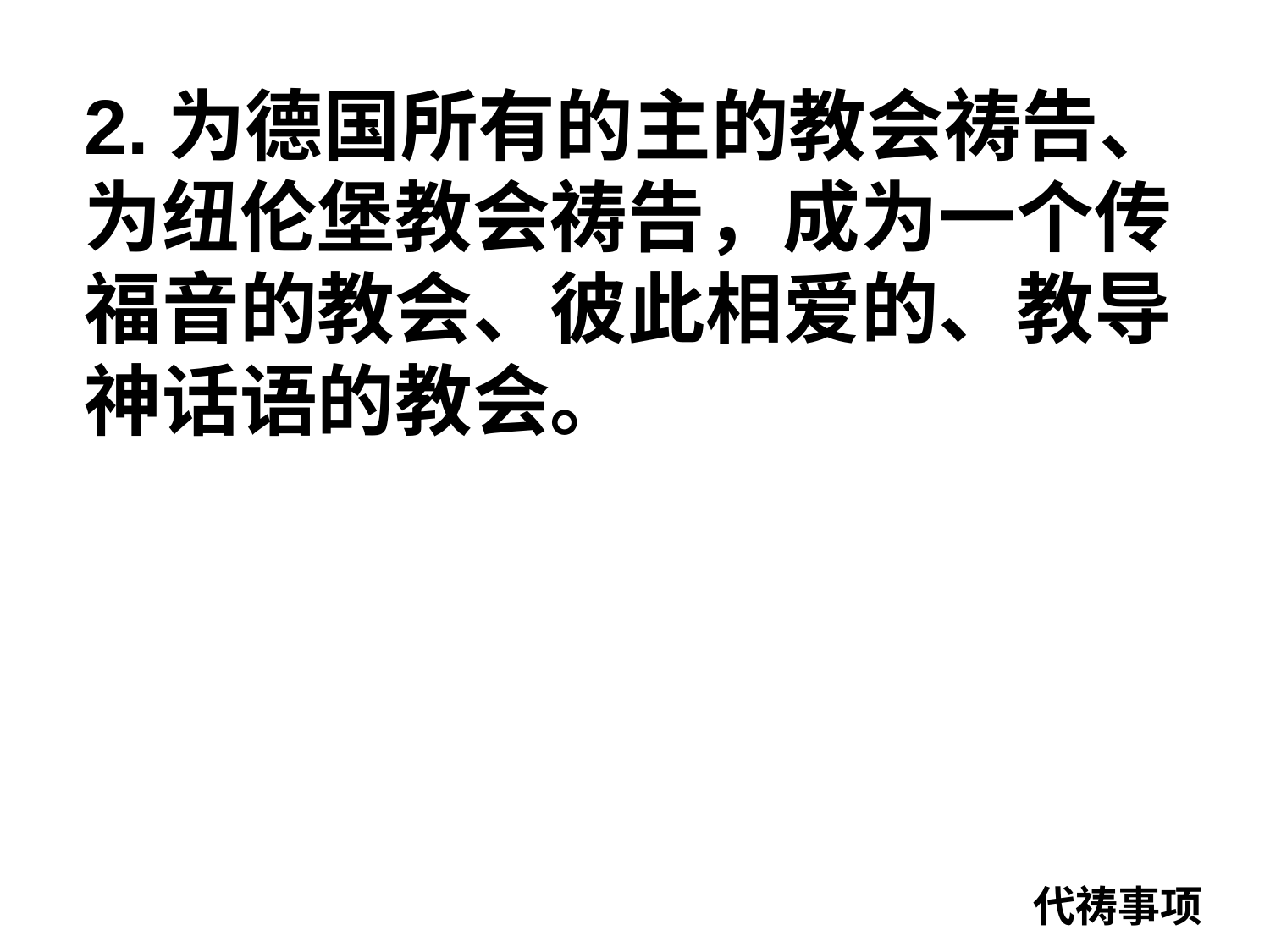

2.为德国所有的主的教会祷告、为纽伦堡教会祷告，成为一个传福音的教会、彼此相爱的、教导神话语的教会。
代祷事项